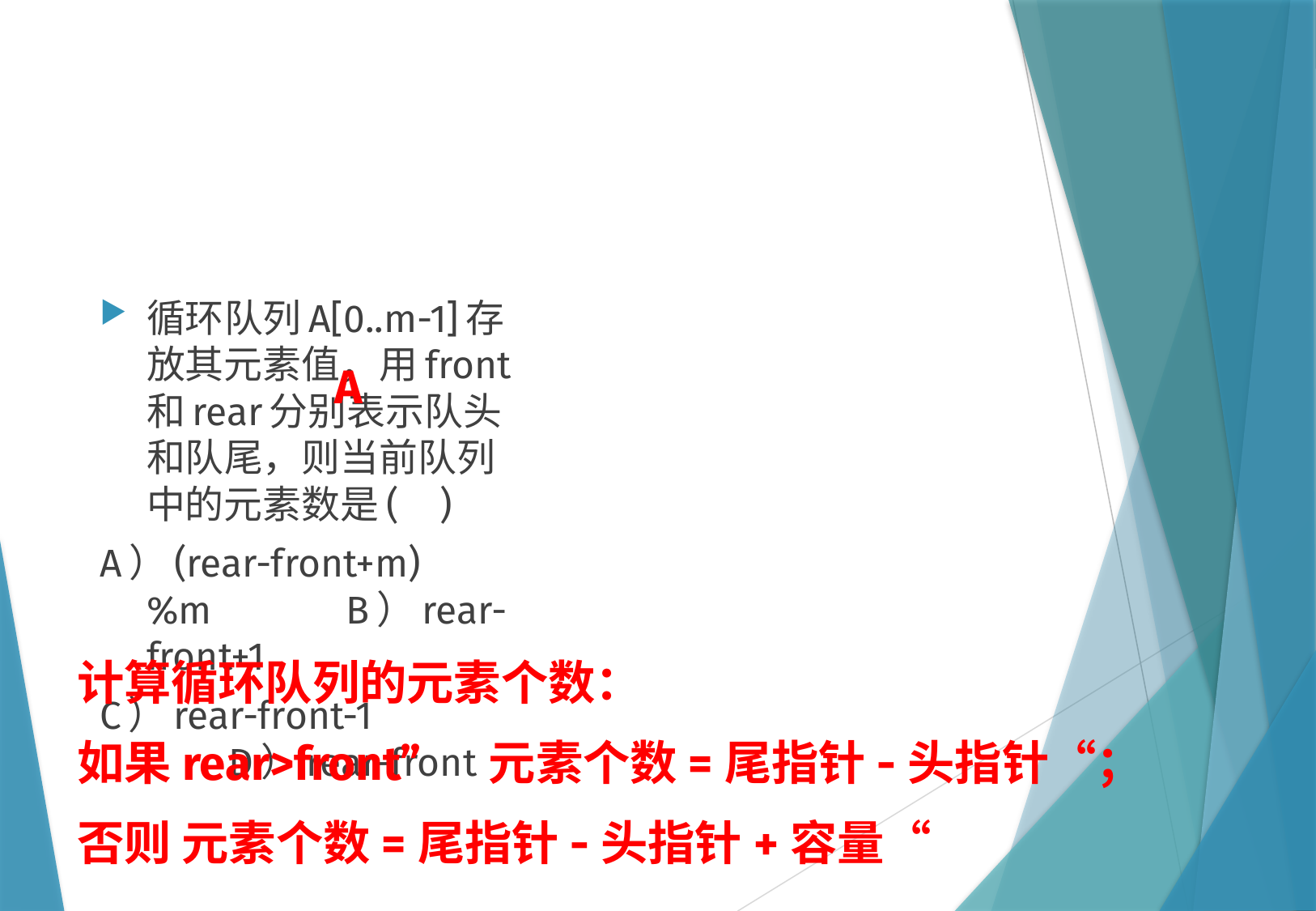

#
循环队列A[0..m-1]存放其元素值，用front和rear分别表示队头和队尾，则当前队列中的元素数是(    )
A）(rear-front+m)%m             B）rear-front+1
C）rear-front-1                       D）rear-front
A
计算循环队列的元素个数：
如果rear>front”     元素个数=尾指针-头指针“；
否则 元素个数=尾指针-头指针+容量“